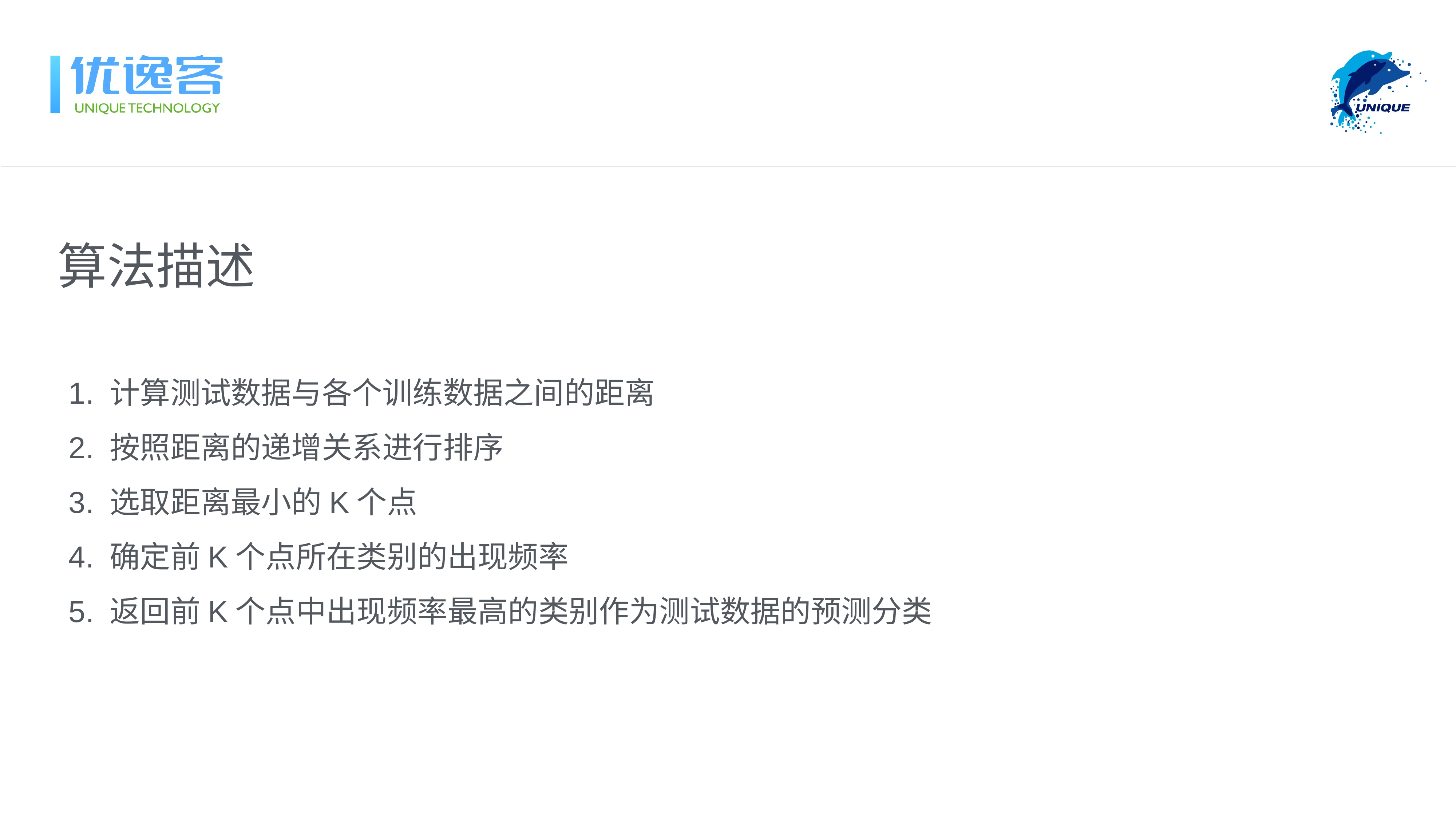

算法描述
   1. 计算测试数据与各个训练数据之间的距离
   2. 按照距离的递增关系进行排序
   3. 选取距离最小的K个点
   4. 确定前K个点所在类别的出现频率
   5. 返回前K个点中出现频率最高的类别作为测试数据的预测分类